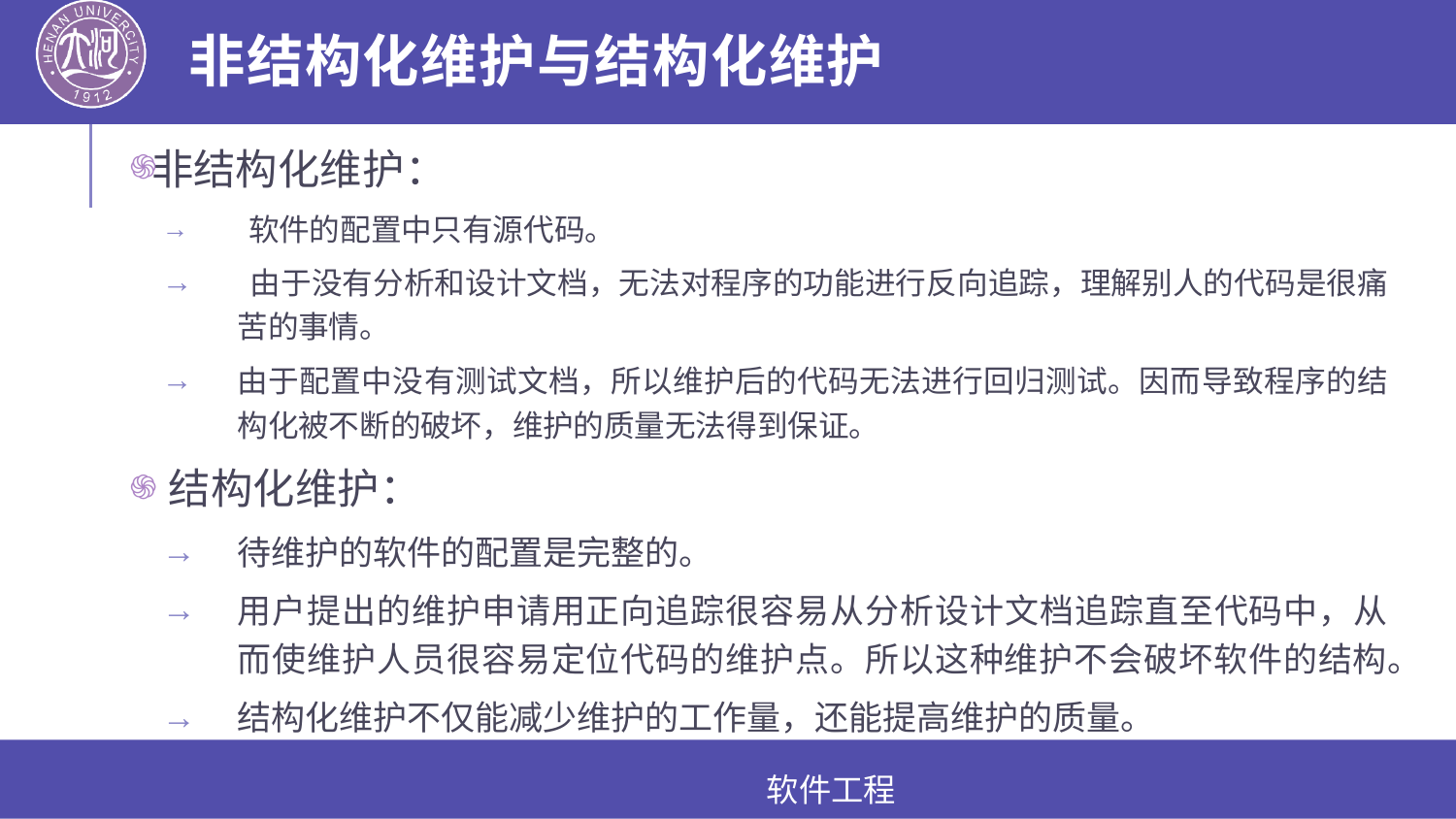

# 非结构化维护与结构化维护
非结构化维护：
 软件的配置中只有源代码。
 由于没有分析和设计文档，无法对程序的功能进行反向追踪，理解别人的代码是很痛苦的事情。
由于配置中没有测试文档，所以维护后的代码无法进行回归测试。因而导致程序的结构化被不断的破坏，维护的质量无法得到保证。
 结构化维护：
待维护的软件的配置是完整的。
用户提出的维护申请用正向追踪很容易从分析设计文档追踪直至代码中，从而使维护人员很容易定位代码的维护点。所以这种维护不会破坏软件的结构。
结构化维护不仅能减少维护的工作量，还能提高维护的质量。

软件工程
27